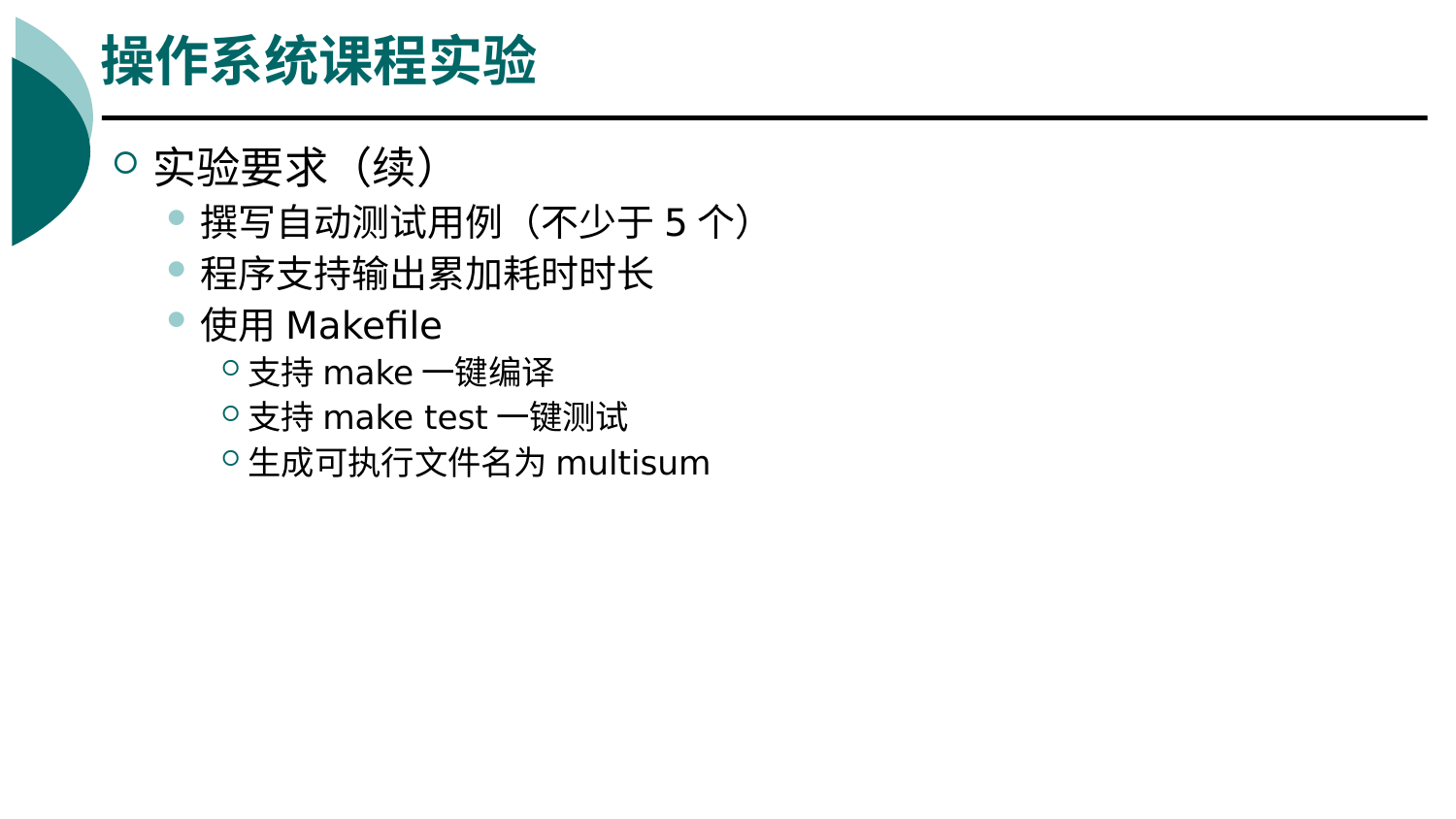

# 操作系统课程实验
实验要求（续）
撰写自动测试用例（不少于5个）
程序支持输出累加耗时时长
使用Makefile
支持make一键编译
支持make test一键测试
生成可执行文件名为multisum